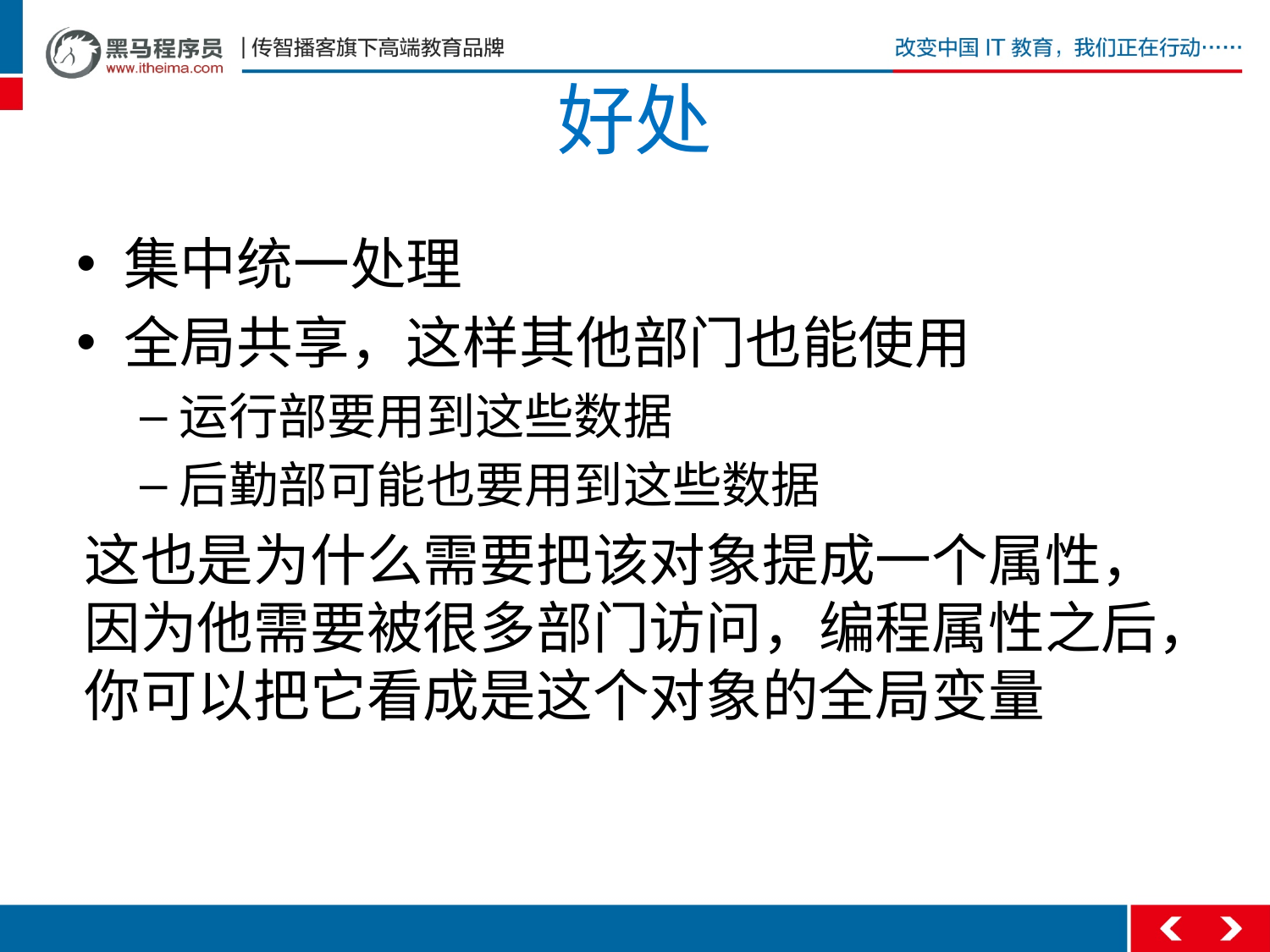

# 好处
集中统一处理
全局共享，这样其他部门也能使用
运行部要用到这些数据
后勤部可能也要用到这些数据
这也是为什么需要把该对象提成一个属性，因为他需要被很多部门访问，编程属性之后，你可以把它看成是这个对象的全局变量